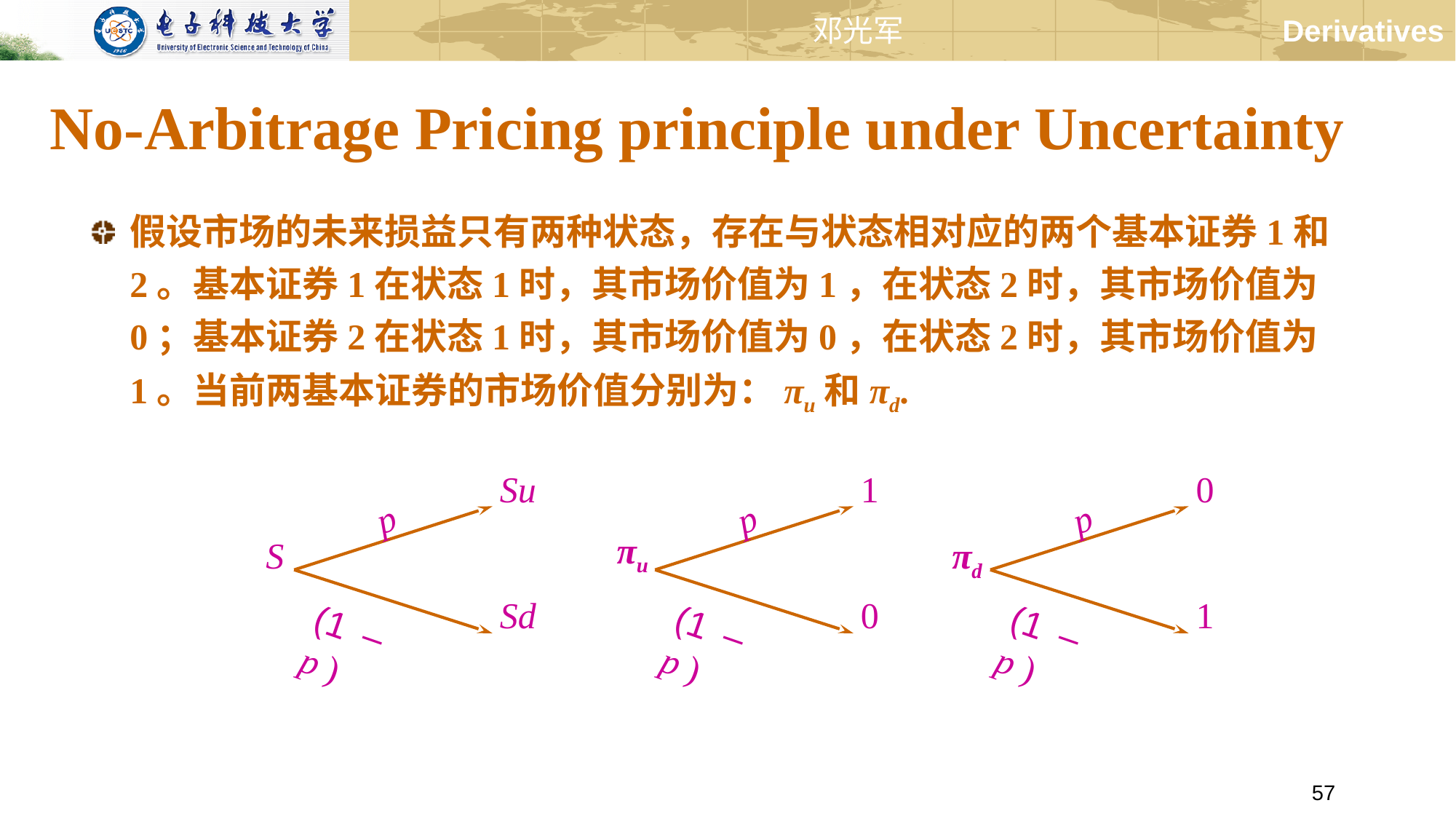

No-Arbitrage Pricing principle under Uncertainty
假设市场的未来损益只有两种状态，存在与状态相对应的两个基本证券1和2。基本证券1在状态1时，其市场价值为1，在状态2时，其市场价值为0；基本证券2在状态1时，其市场价值为0，在状态2时，其市场价值为1。当前两基本证券的市场价值分别为：πu和πd.
Su
p

S

Sd
(1 – p )
1
p

πu

0
(1 – p )
0
p

πd

1
(1 – p )